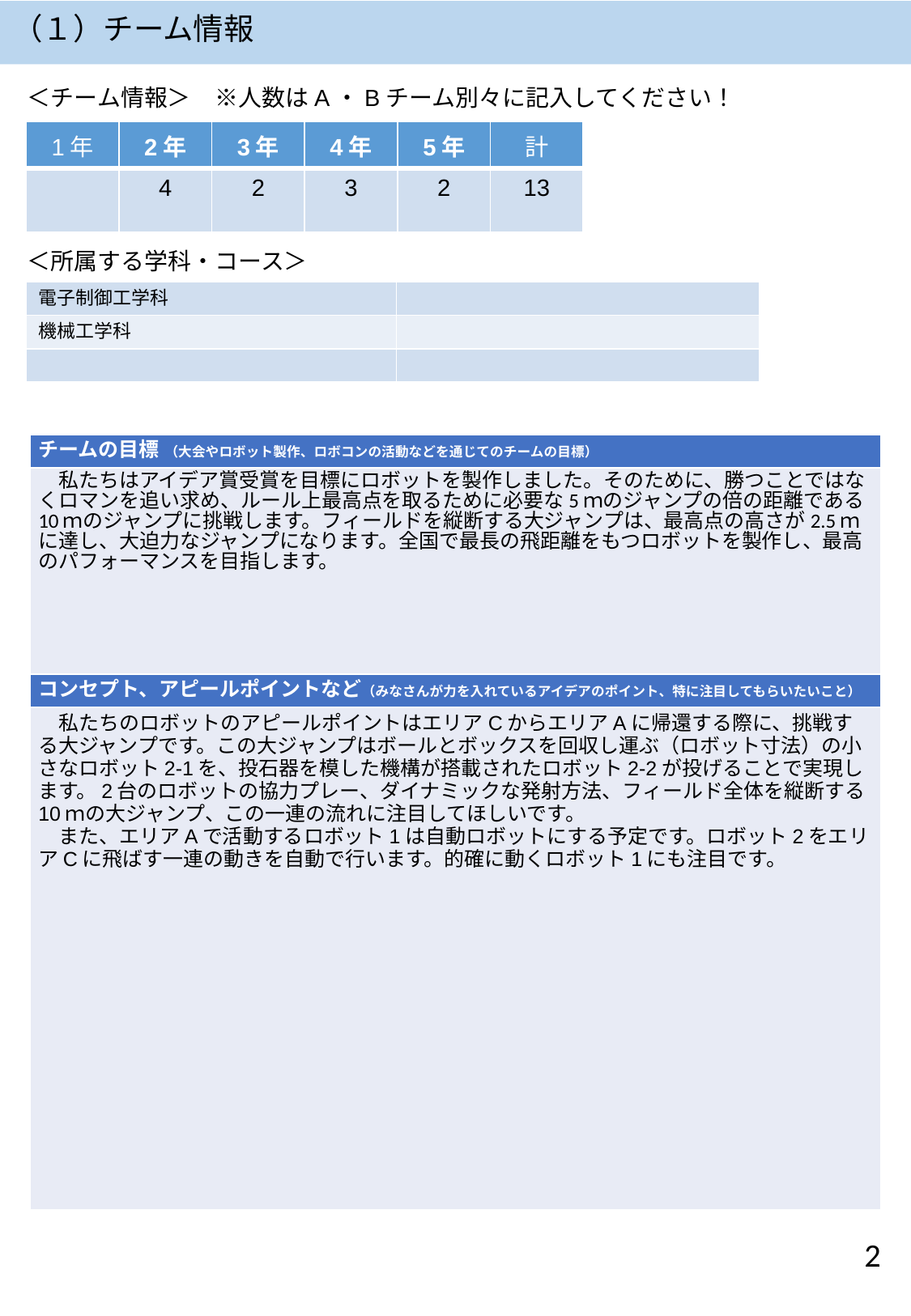

# （１）チーム情報
＜チーム情報＞　※人数はA・Bチーム別々に記入してください！
| 1年 | 2年 | 3年 | 4年 | 5年 | 計 |
| --- | --- | --- | --- | --- | --- |
|  | 4 | 2 | 3 | 2 | 13 |
＜所属する学科・コース＞
| 電子制御工学科 |  |
| --- | --- |
| 機械工学科 |  |
|  |  |
| チームの目標 （大会やロボット製作、ロボコンの活動などを通じてのチームの目標） |
| --- |
| 私たちはアイデア賞受賞を目標にロボットを製作しました。そのために、勝つことではなくロマンを追い求め、ルール上最高点を取るために必要な5ｍのジャンプの倍の距離である10ｍのジャンプに挑戦します。フィールドを縦断する大ジャンプは、最高点の高さが2.5ｍに達し、大迫力なジャンプになります。全国で最長の飛距離をもつロボットを製作し、最高のパフォーマンスを目指します。 |
| コンセプト、アピールポイントなど（みなさんが力を入れているアイデアのポイント、特に注目してもらいたいこと） |
| 私たちのロボットのアピールポイントはエリアCからエリアAに帰還する際に、挑戦する大ジャンプです。この大ジャンプはボールとボックスを回収し運ぶ（ロボット寸法）の小さなロボット2-1を、投石器を模した機構が搭載されたロボット2-2が投げることで実現します。2台のロボットの協力プレー、ダイナミックな発射方法、フィールド全体を縦断する10ｍの大ジャンプ、この一連の流れに注目してほしいです。 　また、エリアAで活動するロボット1は自動ロボットにする予定です。ロボット2をエリアCに飛ばす一連の動きを自動で行います。的確に動くロボット1にも注目です。 |
2